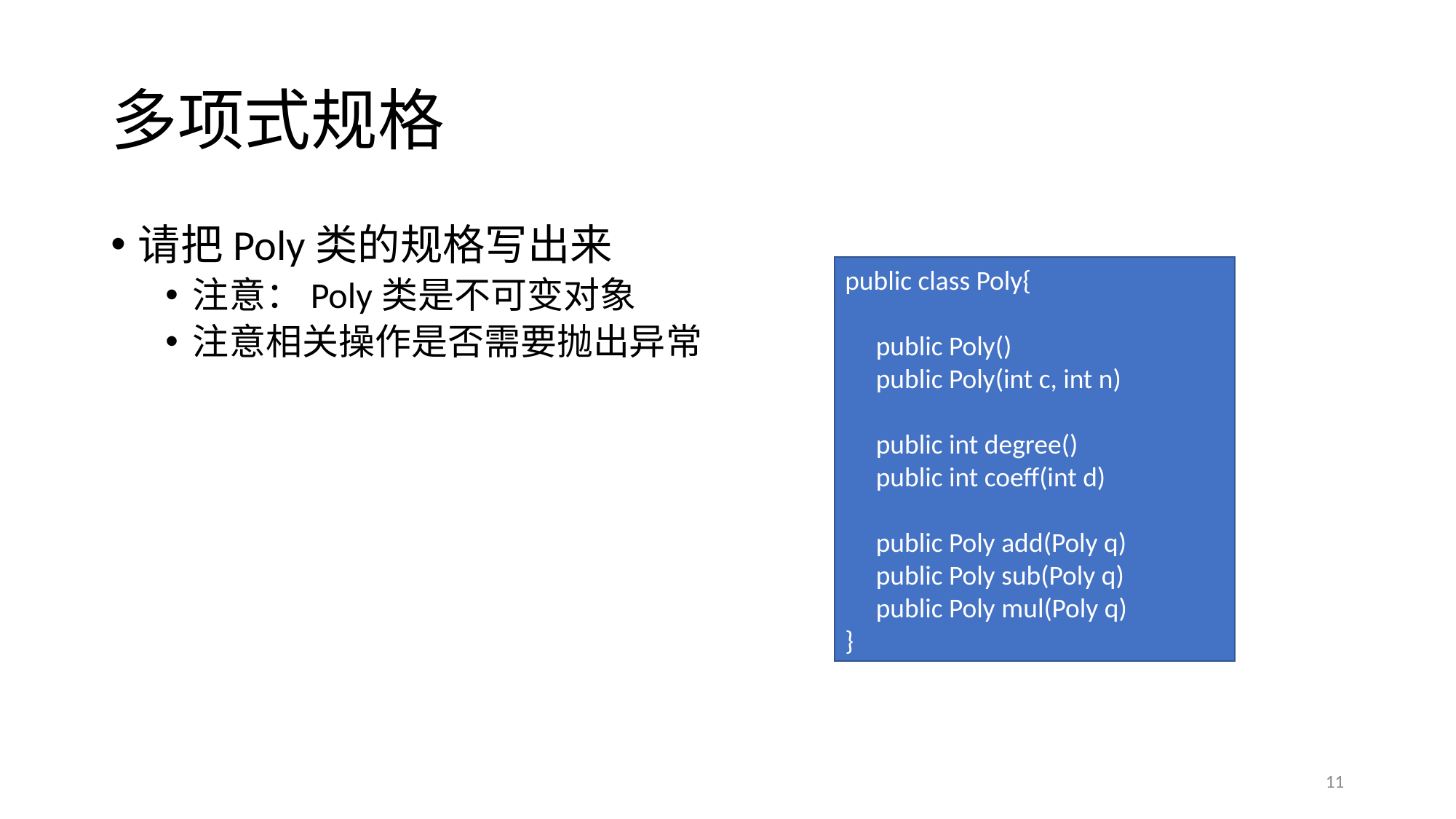

# 多项式规格
请把Poly类的规格写出来
注意：Poly类是不可变对象
注意相关操作是否需要抛出异常
public class Poly{

     public Poly()
     public Poly(int c, int n)

     public int degree()
     public int coeff(int d)

     public Poly add(Poly q)
     public Poly sub(Poly q)
     public Poly mul(Poly q)
}
11